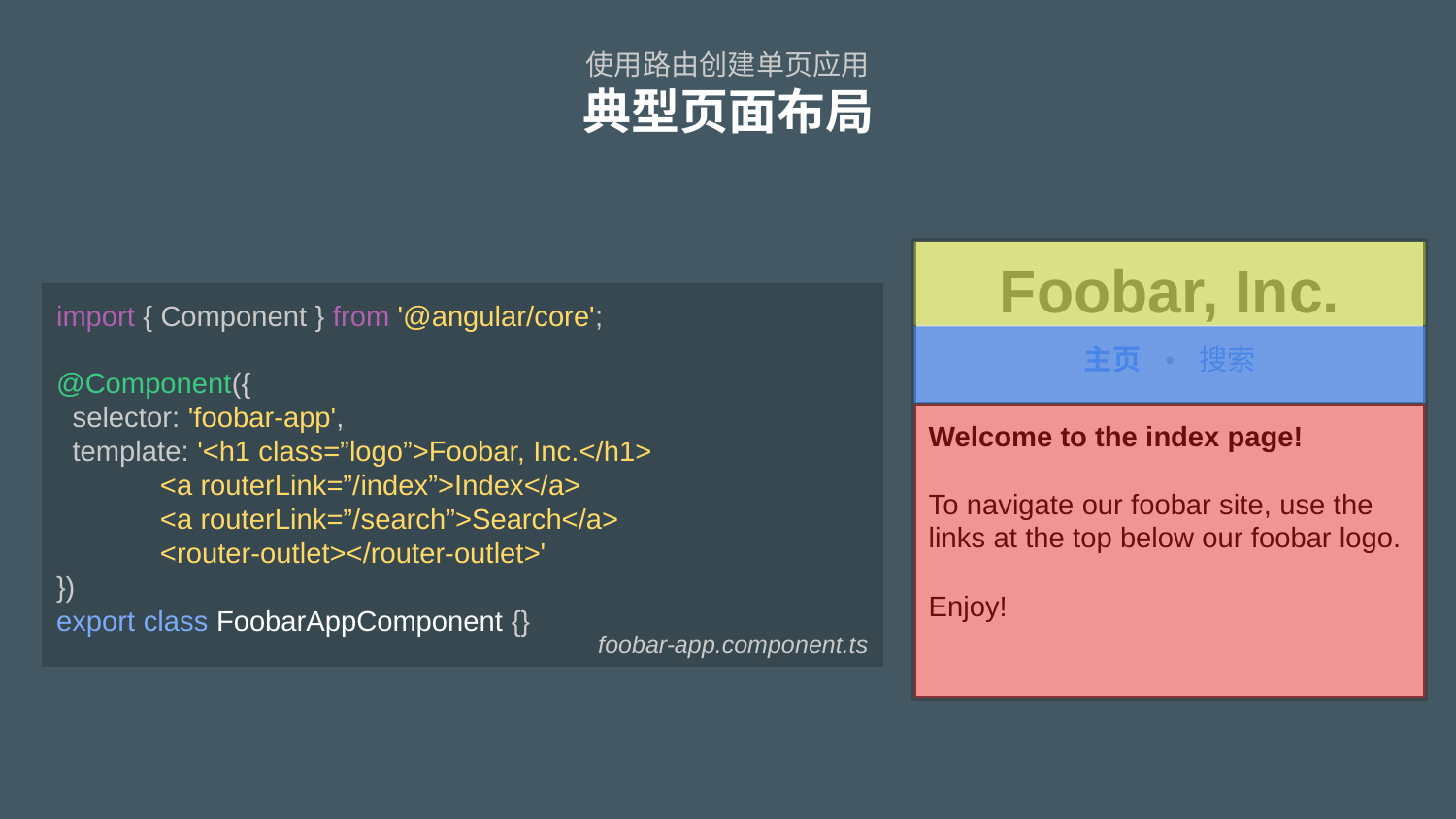

# 使用路由创建单页应用 典型页面布局

Foobar, Inc.
主页   •   搜索
Welcome to the index page!

To navigate our foobar site, use the links at the top below our foobar logo.

Enjoy!

import { Component } from '@angular/core';
@Component({
  selector: 'foobar-app',
  template: '<h1 class=”logo”>Foobar, Inc.</h1>
             <a routerLink=”/index”>Index</a>
             <a routerLink=”/search”>Search</a>
             <router-outlet></router-outlet>'
})
export class FoobarAppComponent {}

foobar-app.component.ts